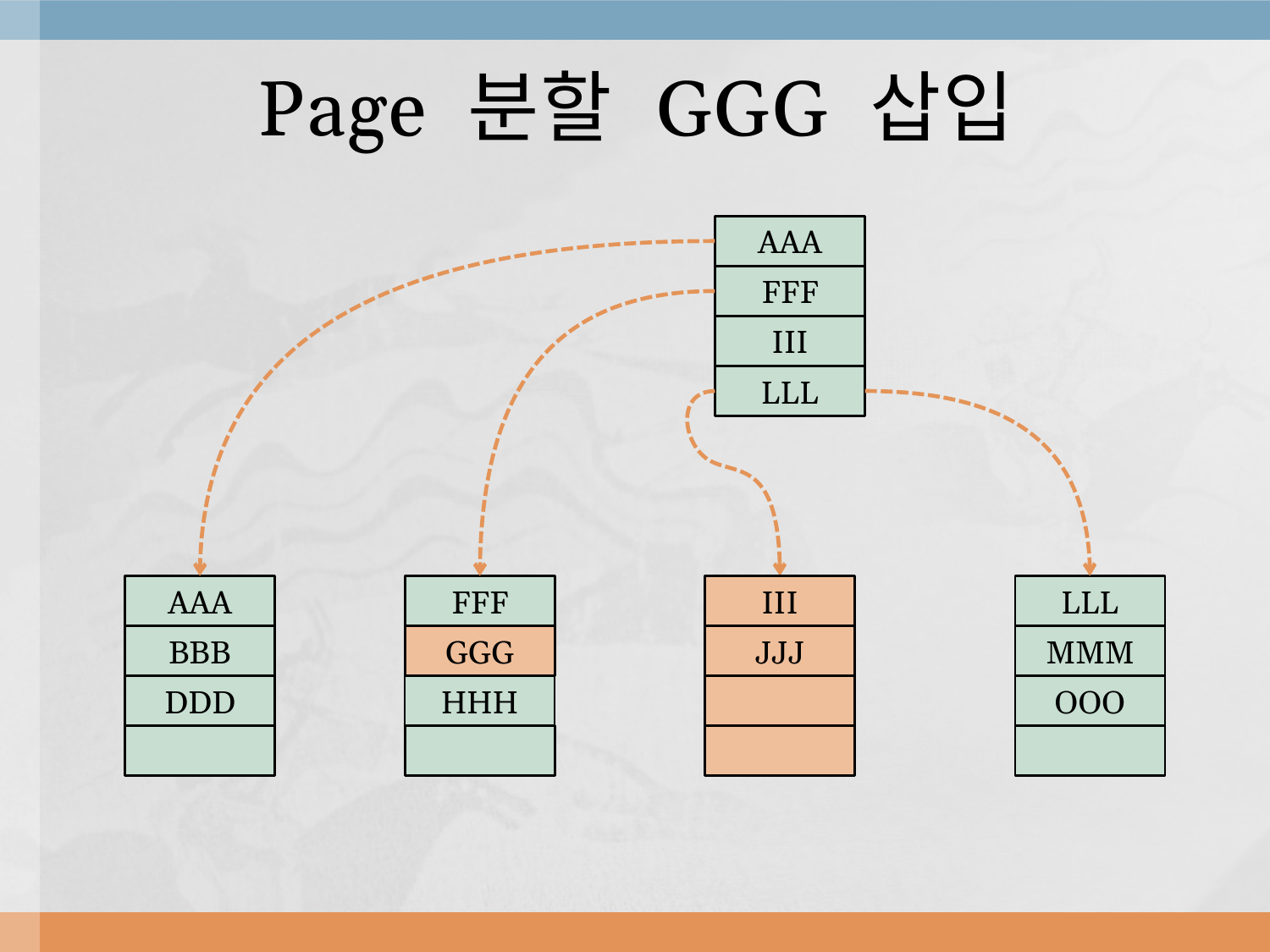

# Page 분할 GGG 삽입
AAA
FFF
III
LLL
AAA
BBB
DDD

FFF
GGG
HHH

III
JJJ

LLL
MMM
OOO